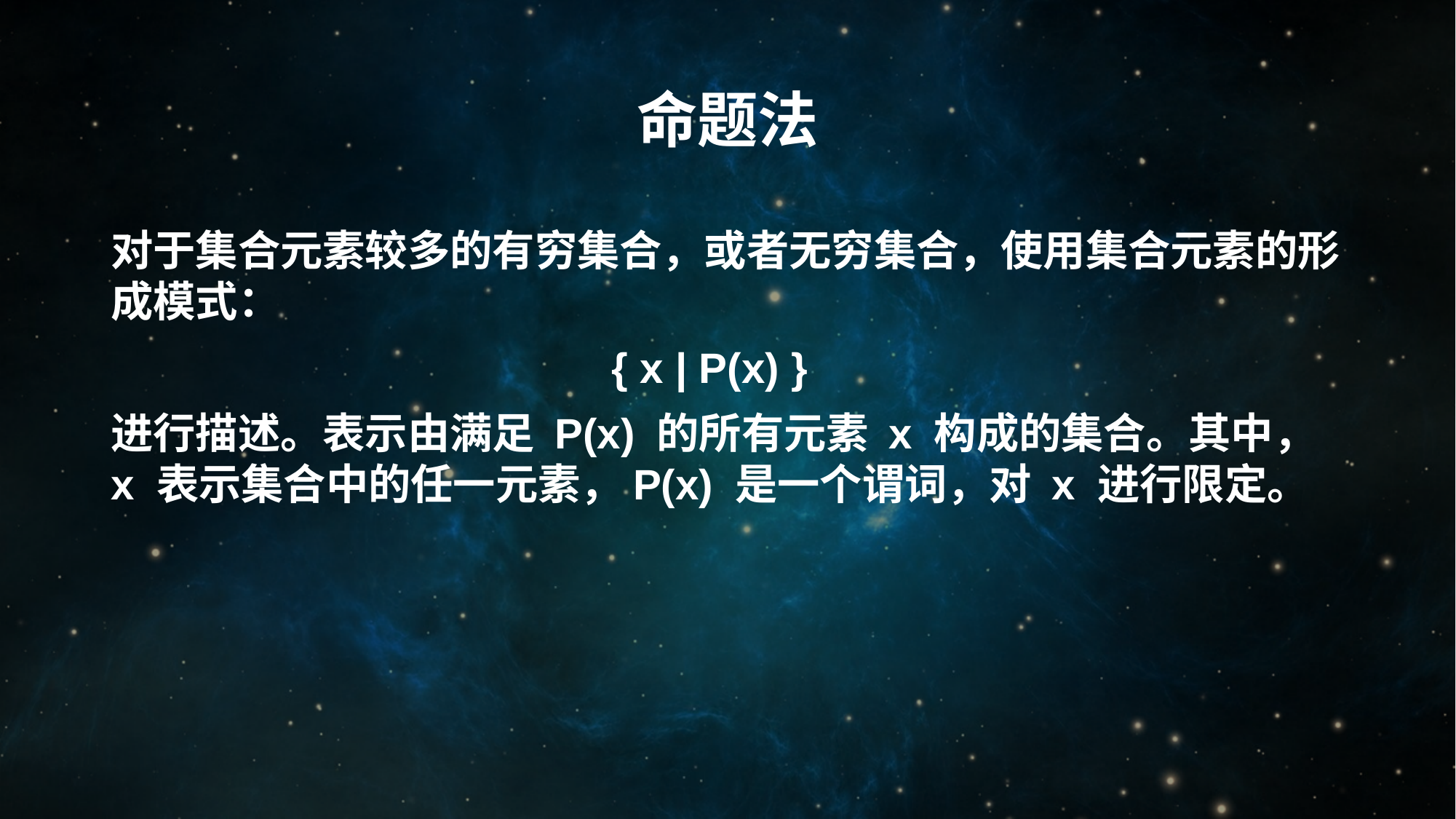

# 命题法
对于集合元素较多的有穷集合，或者无穷集合，使用集合元素的形成模式：
{ x | P(x) }
进行描述。表示由满足 P(x) 的所有元素 x 构成的集合。其中，x 表示集合中的任一元素，P(x) 是一个谓词，对 x 进行限定。